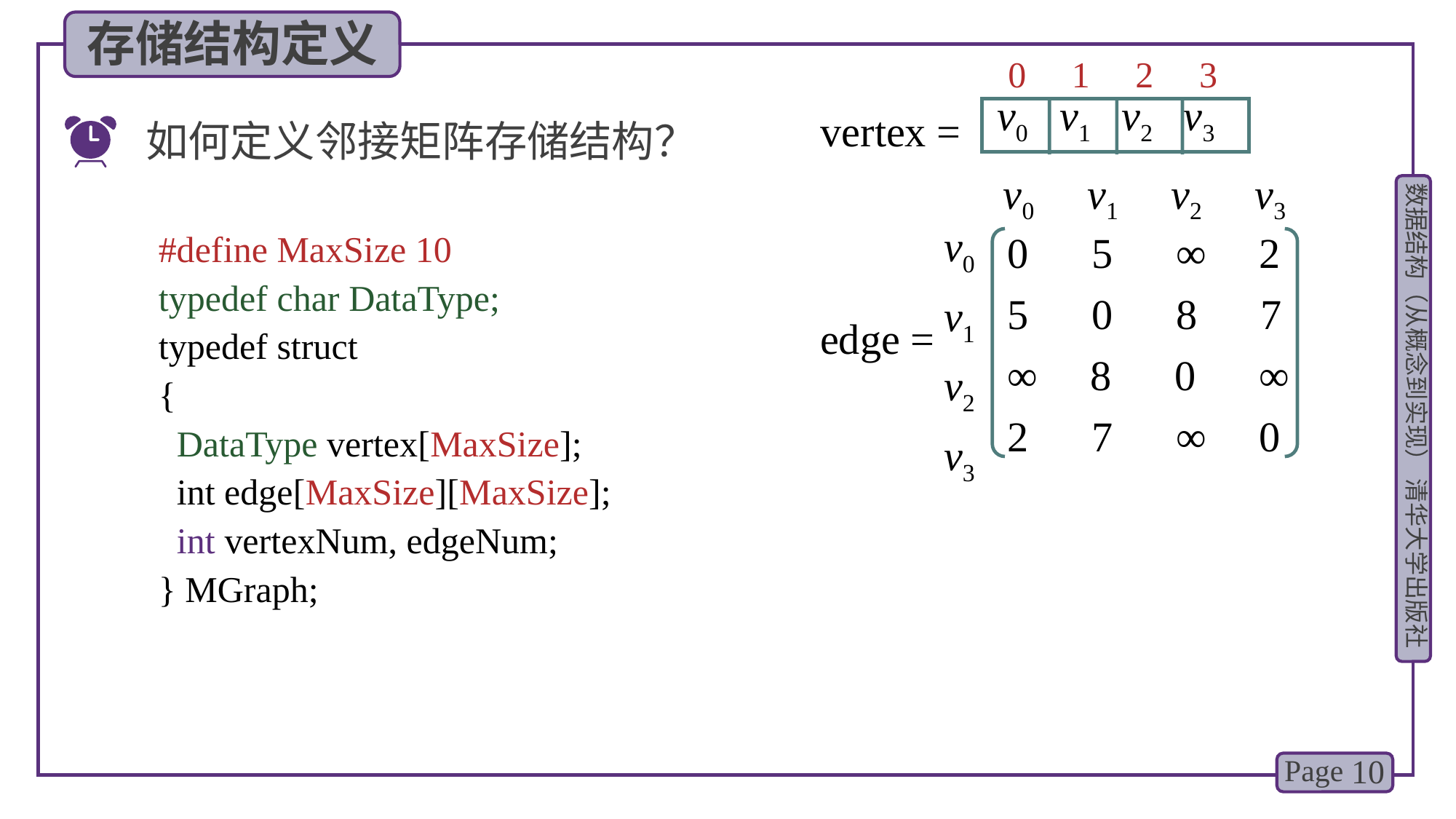

存储结构定义

0     1     2     3
v0   v1     v2     v3

vertex =
如何定义邻接矩阵存储结构？

v0     v1     v2     v3
v0
v1
v2
v3
0      5      ∞     2
5      0      8      7
∞     8      0      ∞
2      7      ∞     0

edge =
#define MaxSize 10
typedef char DataType;
typedef struct
{
  DataType vertex[MaxSize];
  int edge[MaxSize][MaxSize];
  int vertexNum, edgeNum;
} MGraph;